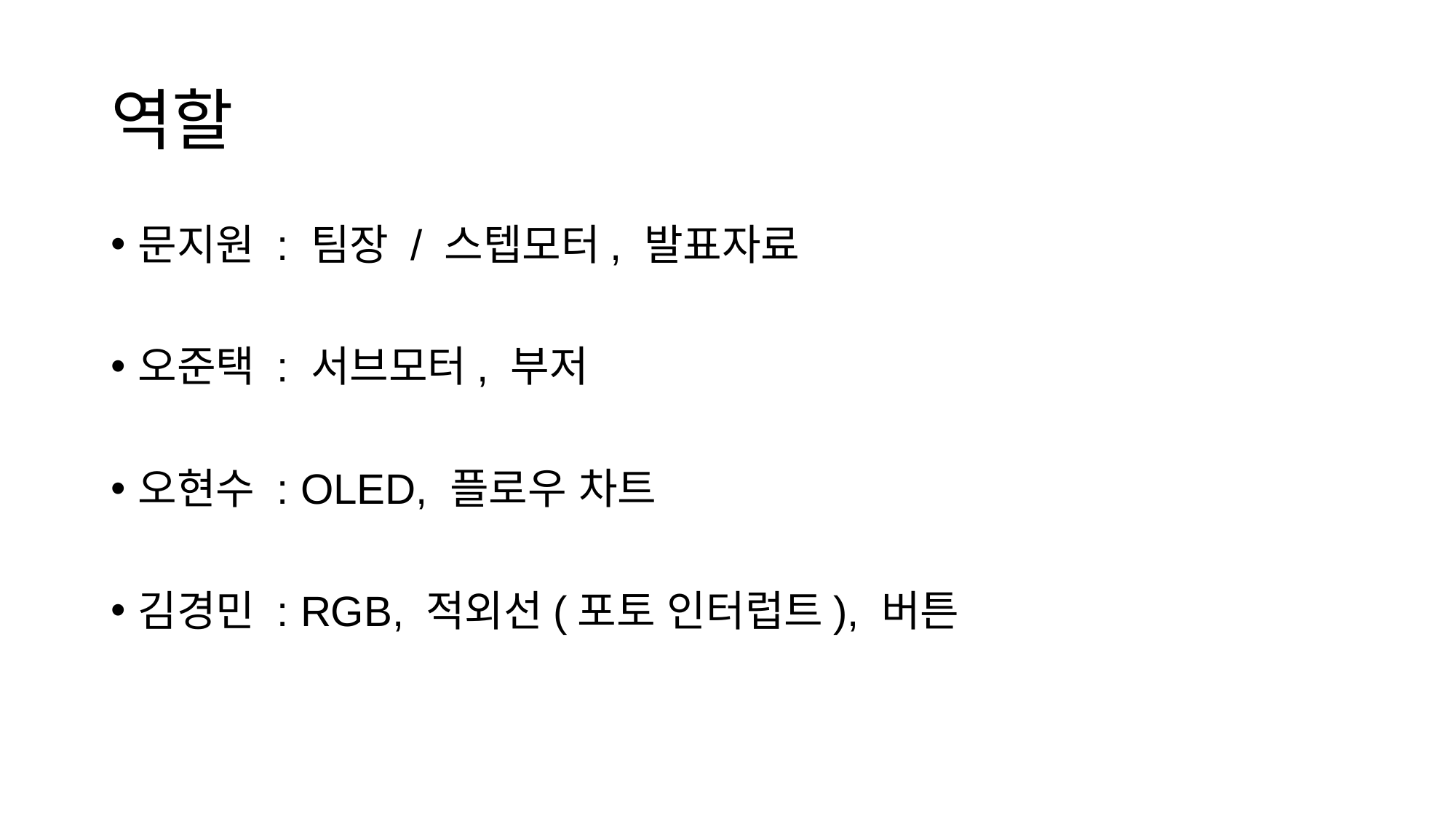

# 역할
문지원 : 팀장 / 스텝모터, 발표자료

오준택 : 서브모터, 부저

오현수 : OLED, 플로우 차트

김경민 : RGB, 적외선(포토 인터럽트), 버튼